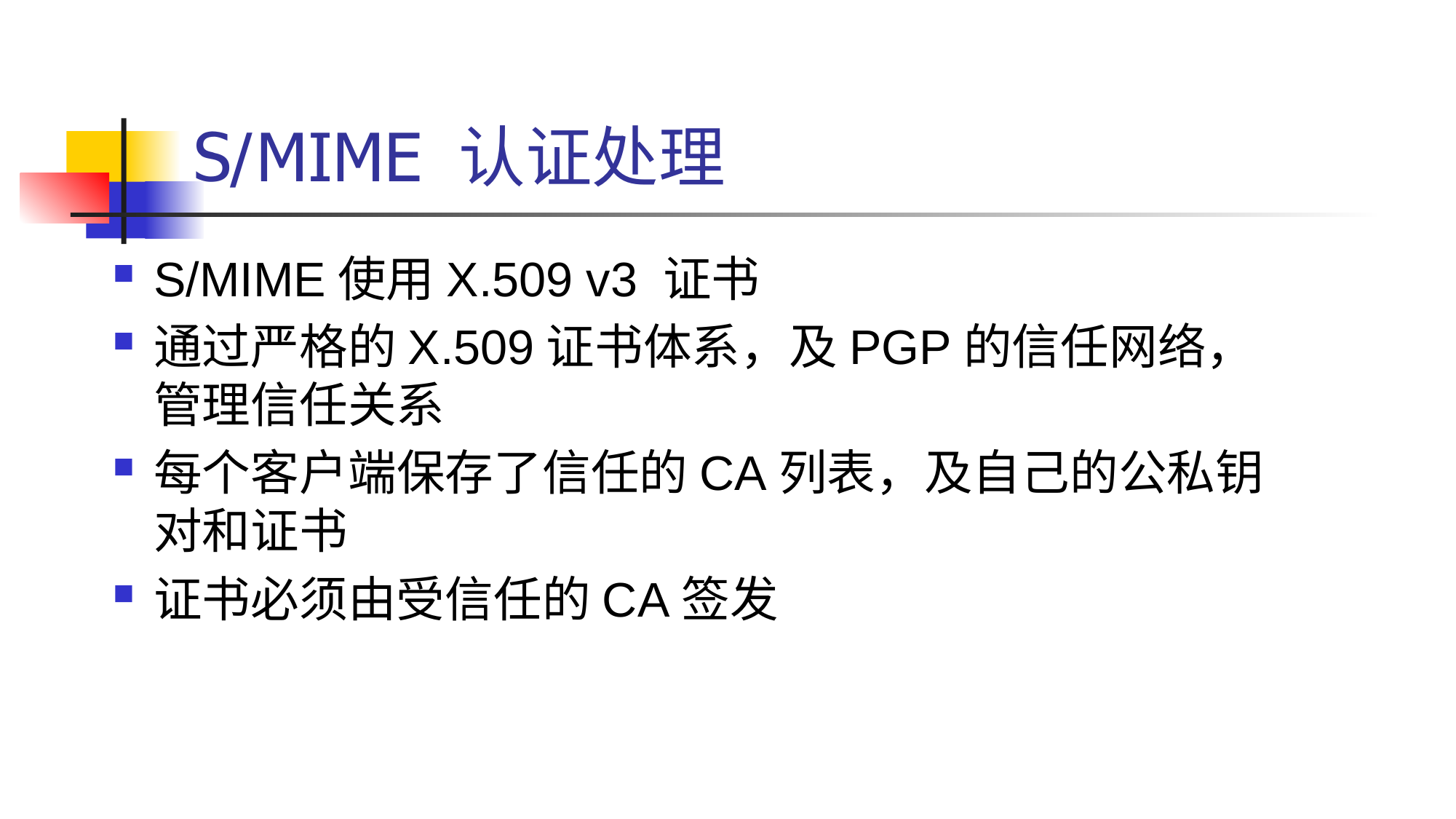

# S/MIME 认证处理
S/MIME使用X.509 v3 证书
通过严格的X.509证书体系，及PGP的信任网络，管理信任关系
每个客户端保存了信任的CA列表，及自己的公私钥对和证书
证书必须由受信任的CA签发